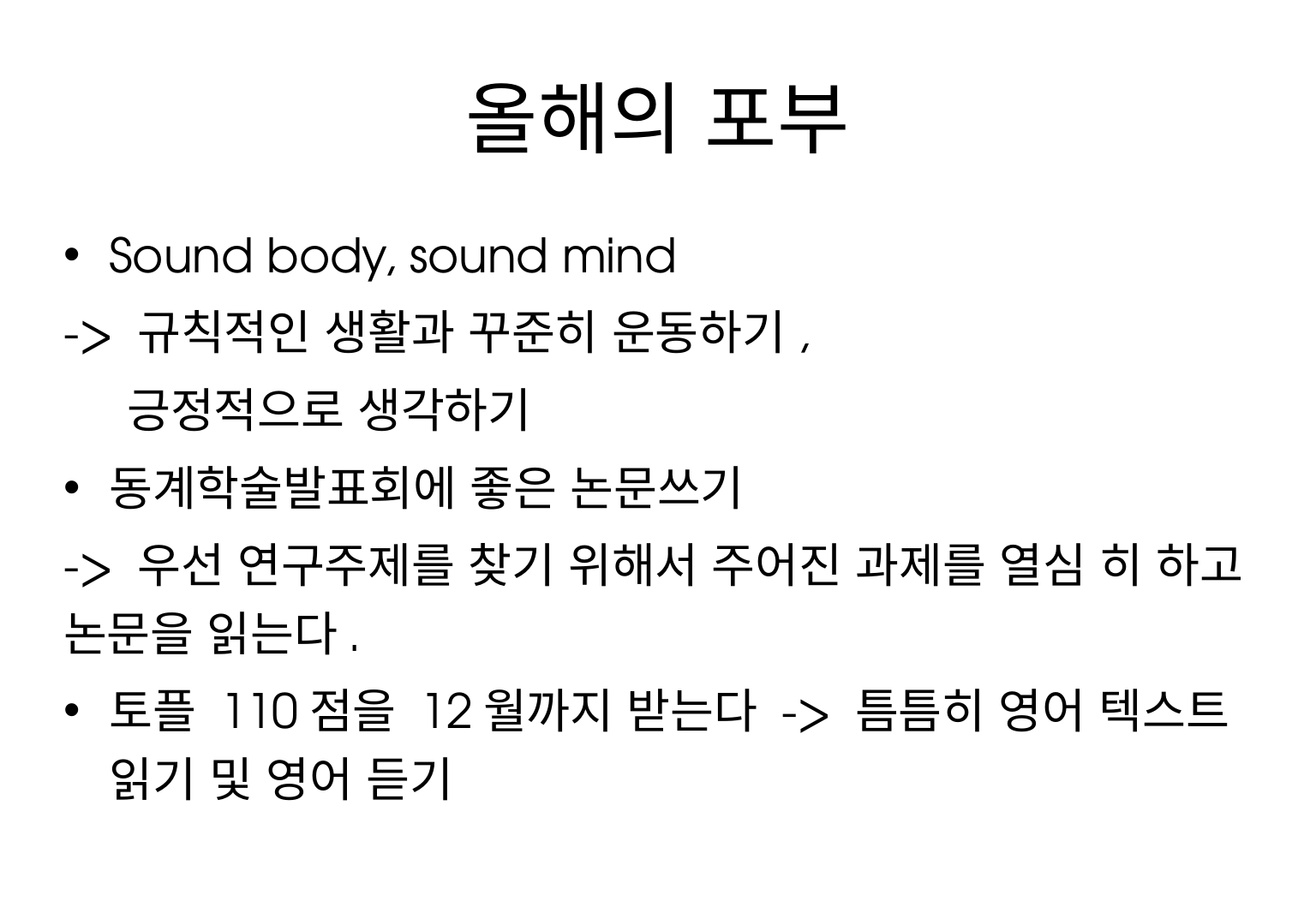

# 올해의 포부
Sound body, sound mind
-> 규칙적인 생활과 꾸준히 운동하기,
    긍정적으로 생각하기
동계학술발표회에 좋은 논문쓰기
-> 우선 연구주제를 찾기 위해서 주어진 과제를 열심 히 하고 논문을 읽는다.
토플 110점을 12월까지 받는다 -> 틈틈히 영어 텍스트 읽기 및 영어 듣기